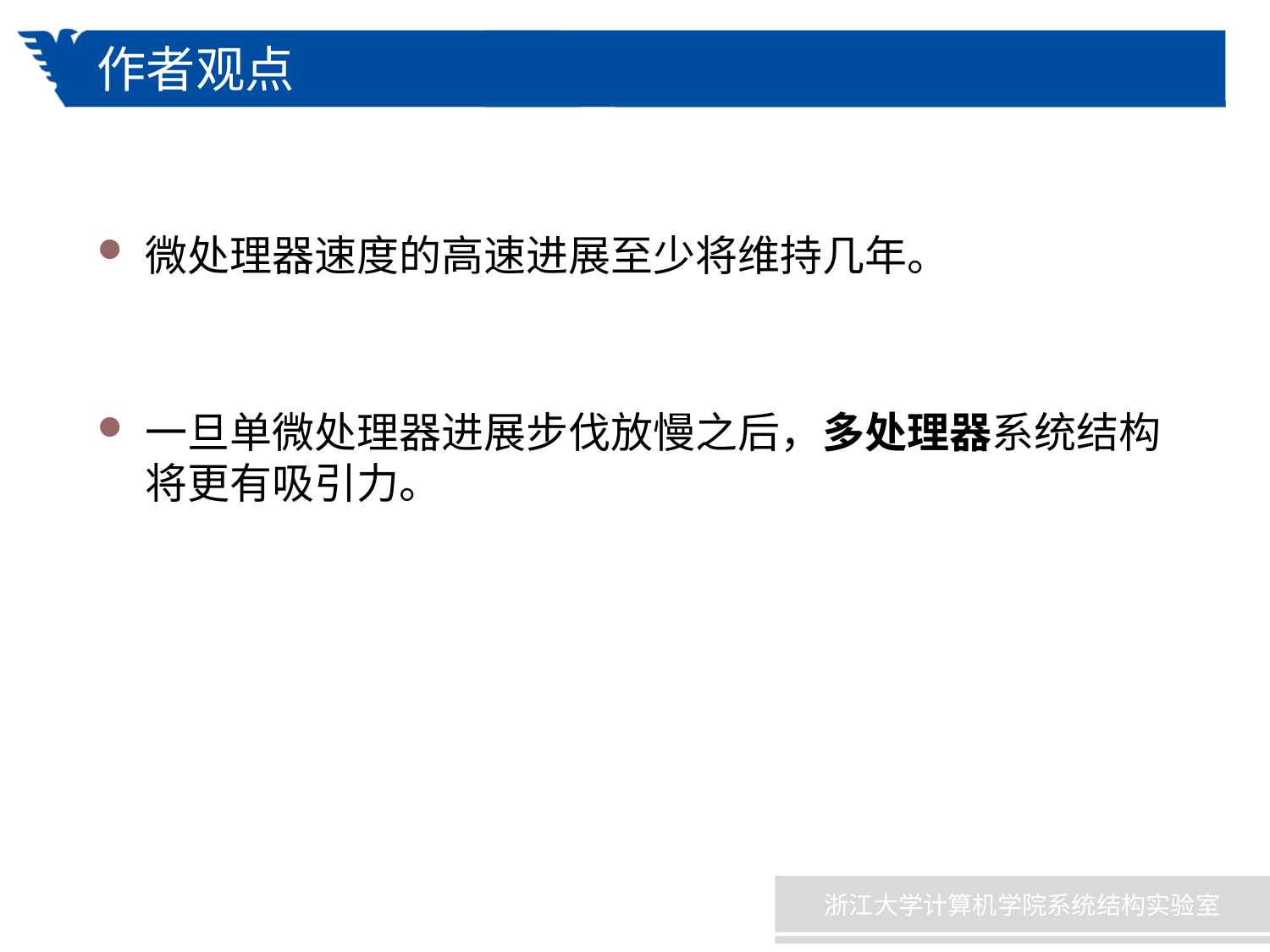

# 作者观点
微处理器速度的高速进展至少将维持几年。

一旦单微处理器进展步伐放慢之后，多处理器系统结构将更有吸引力。